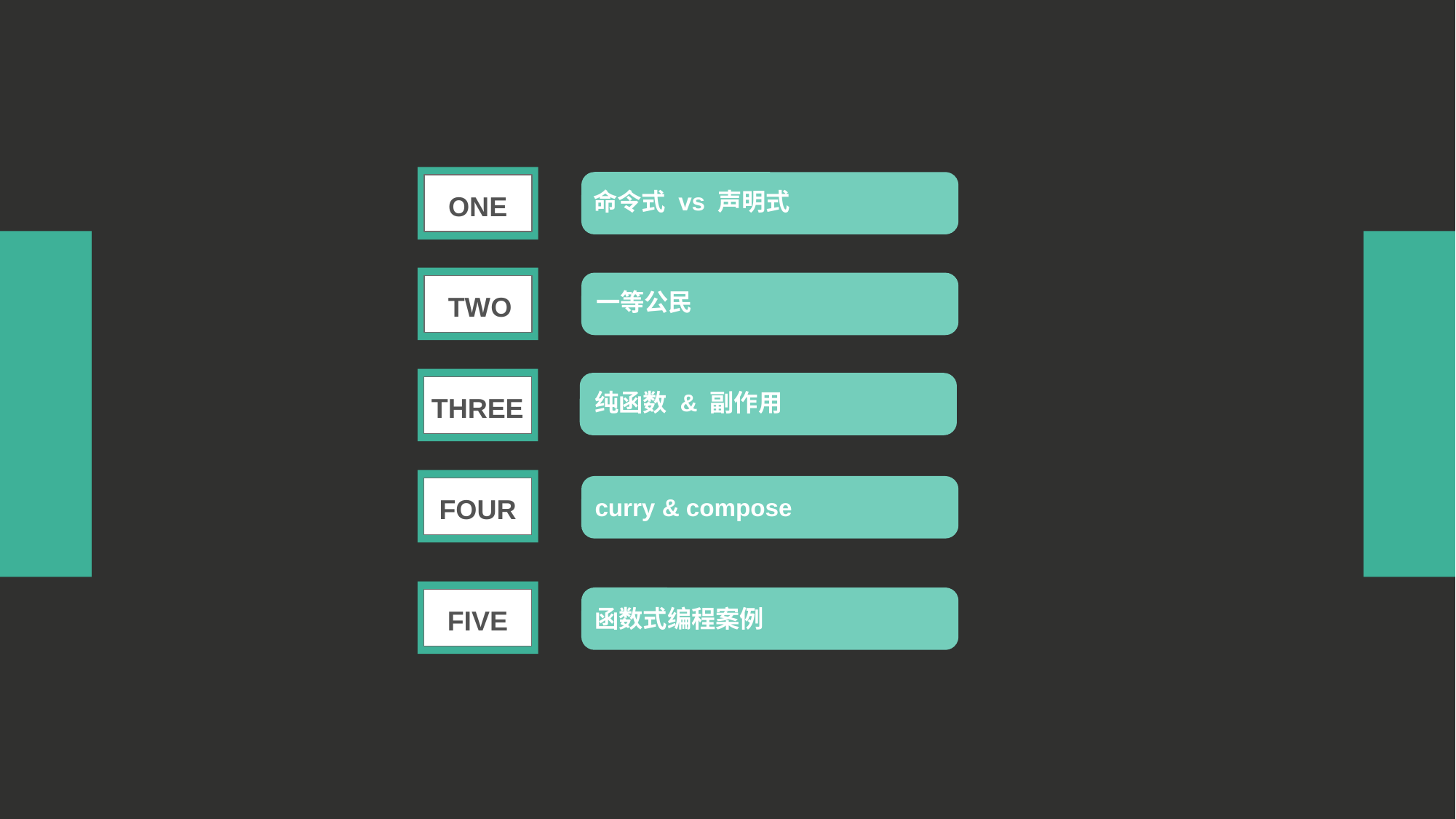

ONE

命令式 vs 声明式

TWO

一等公民

THREE
纯函数 & 副作用

FOUR
curry & compose

FIVE
函数式编程案例